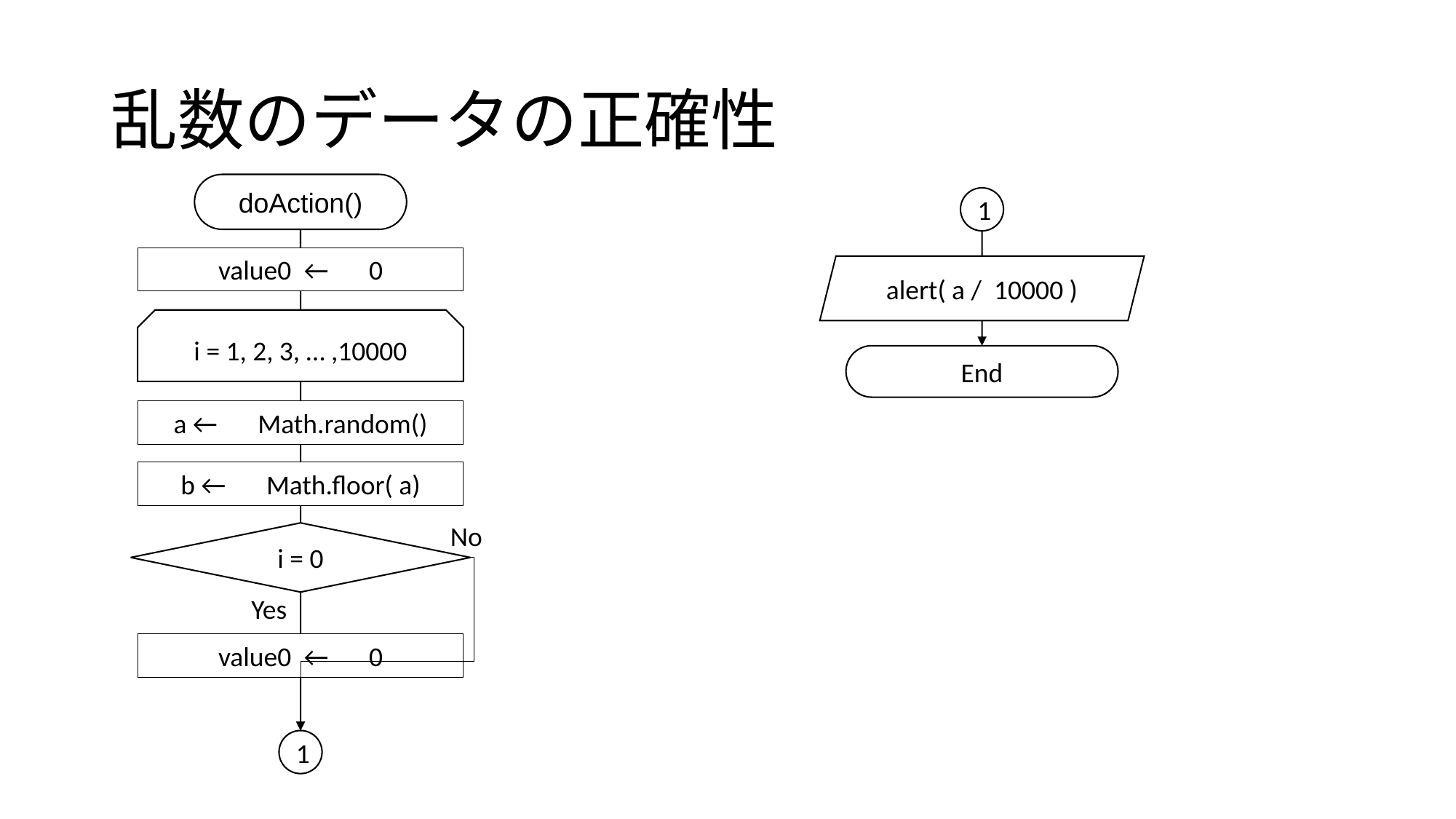

# 乱数のデータの正確性
doAction()
value0  ←　0
i = 1, 2, 3, … ,10000
a ←　Math.random()
b ←　Math.floor( a)
No
i = 0
Yes
value0  ←　0
1
1
alert( a /  10000 )
End